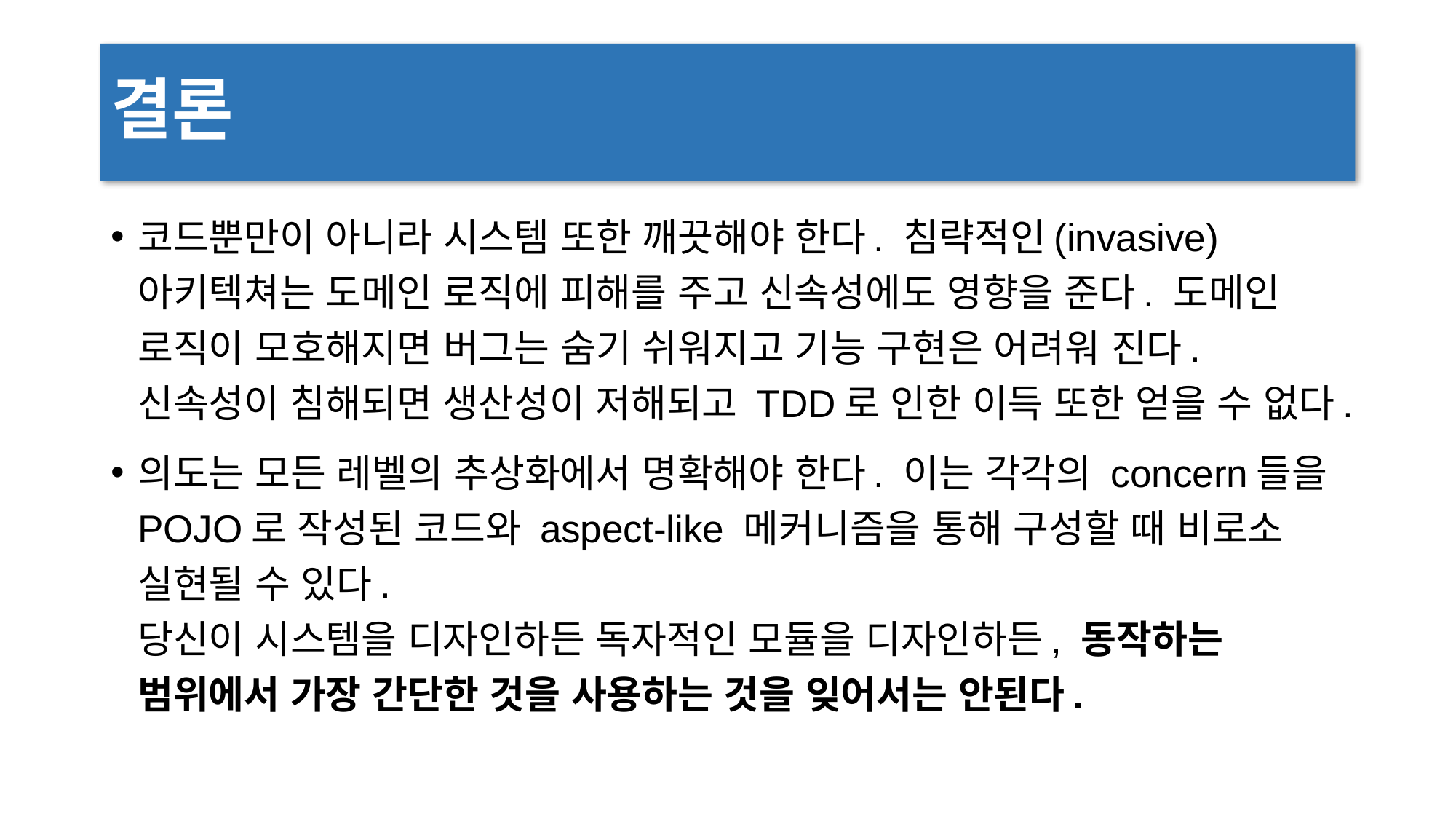

# 결론
코드뿐만이 아니라 시스템 또한 깨끗해야 한다. 침략적인(invasive) 아키텍쳐는 도메인 로직에 피해를 주고 신속성에도 영향을 준다. 도메인 로직이 모호해지면 버그는 숨기 쉬워지고 기능 구현은 어려워 진다. 신속성이 침해되면 생산성이 저해되고 TDD로 인한 이득 또한 얻을 수 없다.
의도는 모든 레벨의 추상화에서 명확해야 한다. 이는 각각의 concern들을 POJO로 작성된 코드와 aspect-like 메커니즘을 통해 구성할 때 비로소 실현될 수 있다.
당신이 시스템을 디자인하든 독자적인 모듈을 디자인하든, 동작하는 범위에서 가장 간단한 것을 사용하는 것을 잊어서는 안된다.